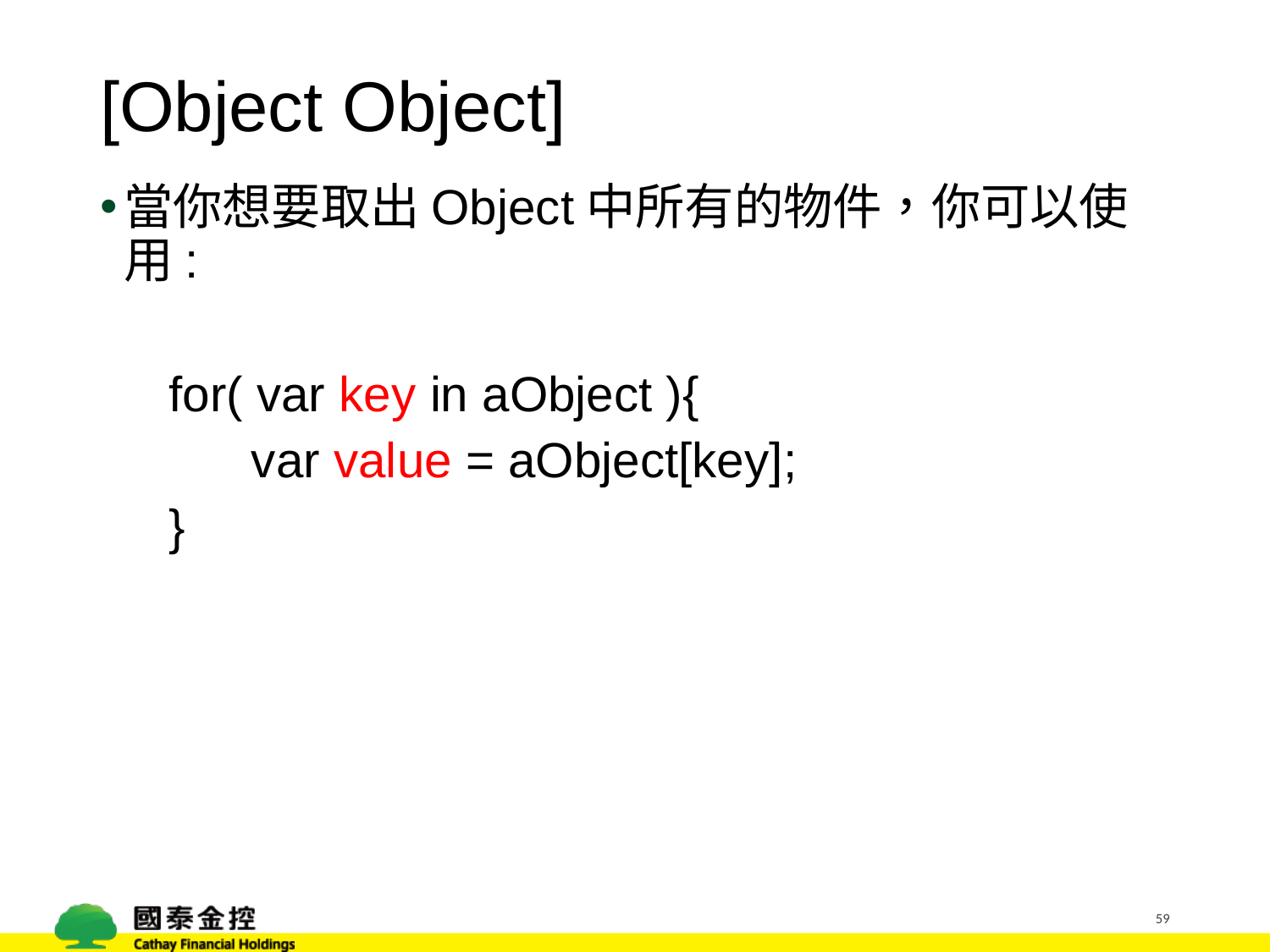

# [Object Object]
當你想要取出Object中所有的物件，你可以使用:

     for( var key in aObject ){
           var value = aObject[key];
     }